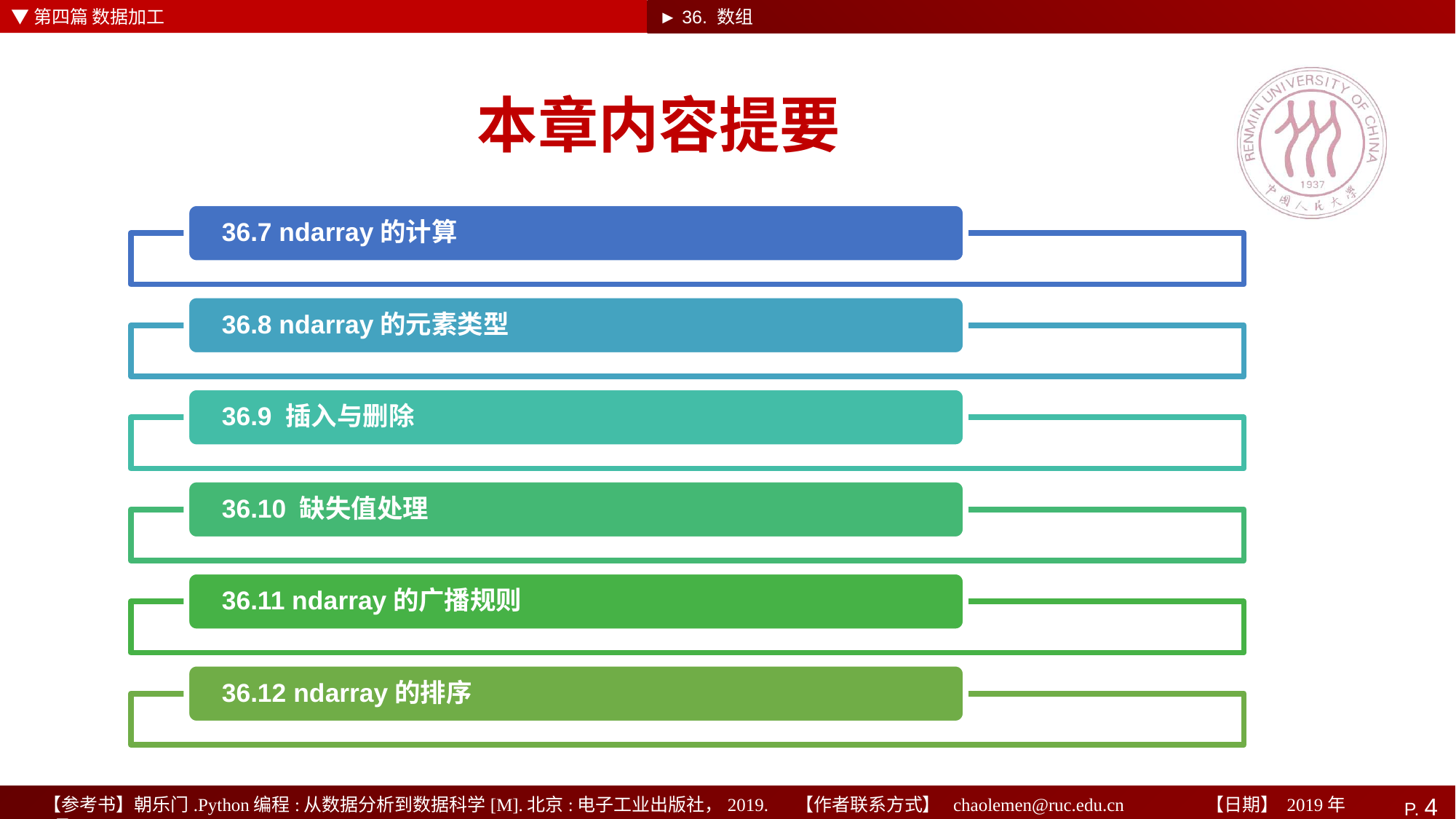

▼第四篇 数据加工
► 36. 数组
# 本章内容提要
36.7 ndarray的计算
36.8 ndarray的元素类型
36.9 插入与删除
36.10 缺失值处理
36.11 ndarray的广播规则
36.12 ndarray的排序